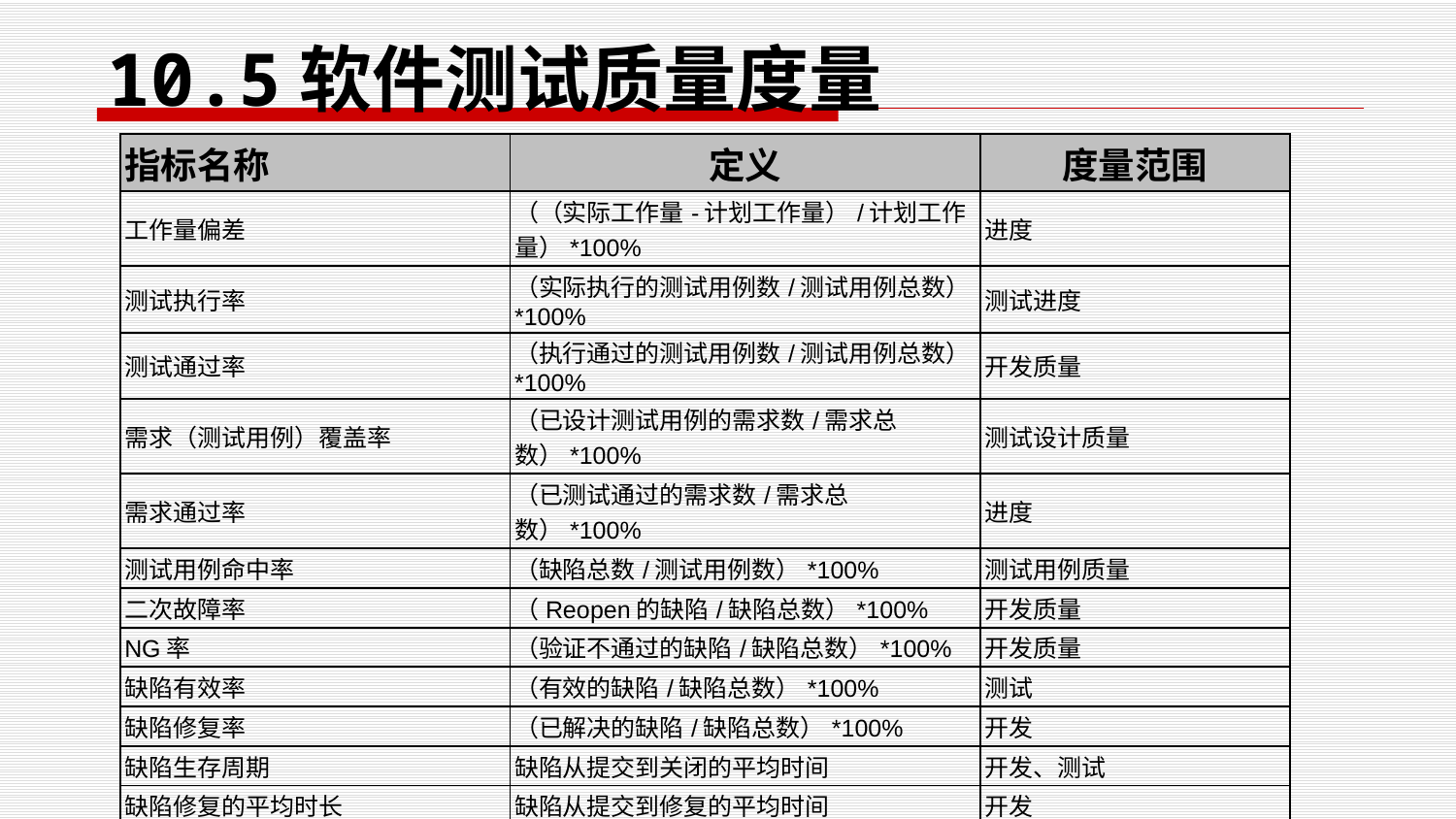

# 10.5软件测试质量度量
| 指标名称 | 定义 | 度量范围 |
| --- | --- | --- |
| 工作量偏差 | （（实际工作量-计划工作量）/计划工作量）\*100% | 进度 |
| 测试执行率 | （实际执行的测试用例数/测试用例总数）\*100% | 测试进度 |
| 测试通过率 | （执行通过的测试用例数/测试用例总数）\*100% | 开发质量 |
| 需求（测试用例）覆盖率 | （已设计测试用例的需求数/需求总数）\*100% | 测试设计质量 |
| 需求通过率 | （已测试通过的需求数/需求总数）\*100% | 进度 |
| 测试用例命中率 | （缺陷总数/测试用例数）\*100% | 测试用例质量 |
| 二次故障率 | （Reopen的缺陷/缺陷总数）\*100% | 开发质量 |
| NG率 | （验证不通过的缺陷/缺陷总数）\*100% | 开发质量 |
| 缺陷有效率 | （有效的缺陷/缺陷总数）\*100% | 测试 |
| 缺陷修复率 | （已解决的缺陷/缺陷总数）\*100% | 开发 |
| 缺陷生存周期 | 缺陷从提交到关闭的平均时间 | 开发、测试 |
| 缺陷修复的平均时长 | 缺陷从提交到修复的平均时间 | 开发 |
| 缺陷关闭的平均时长 | 缺陷从修复到关闭的平均时间 | 测试 |
| 缺陷探测率 | （测试者发现的缺陷数/（测试者发现的缺陷+客户发现的缺陷））\*100% | 测试质量 |